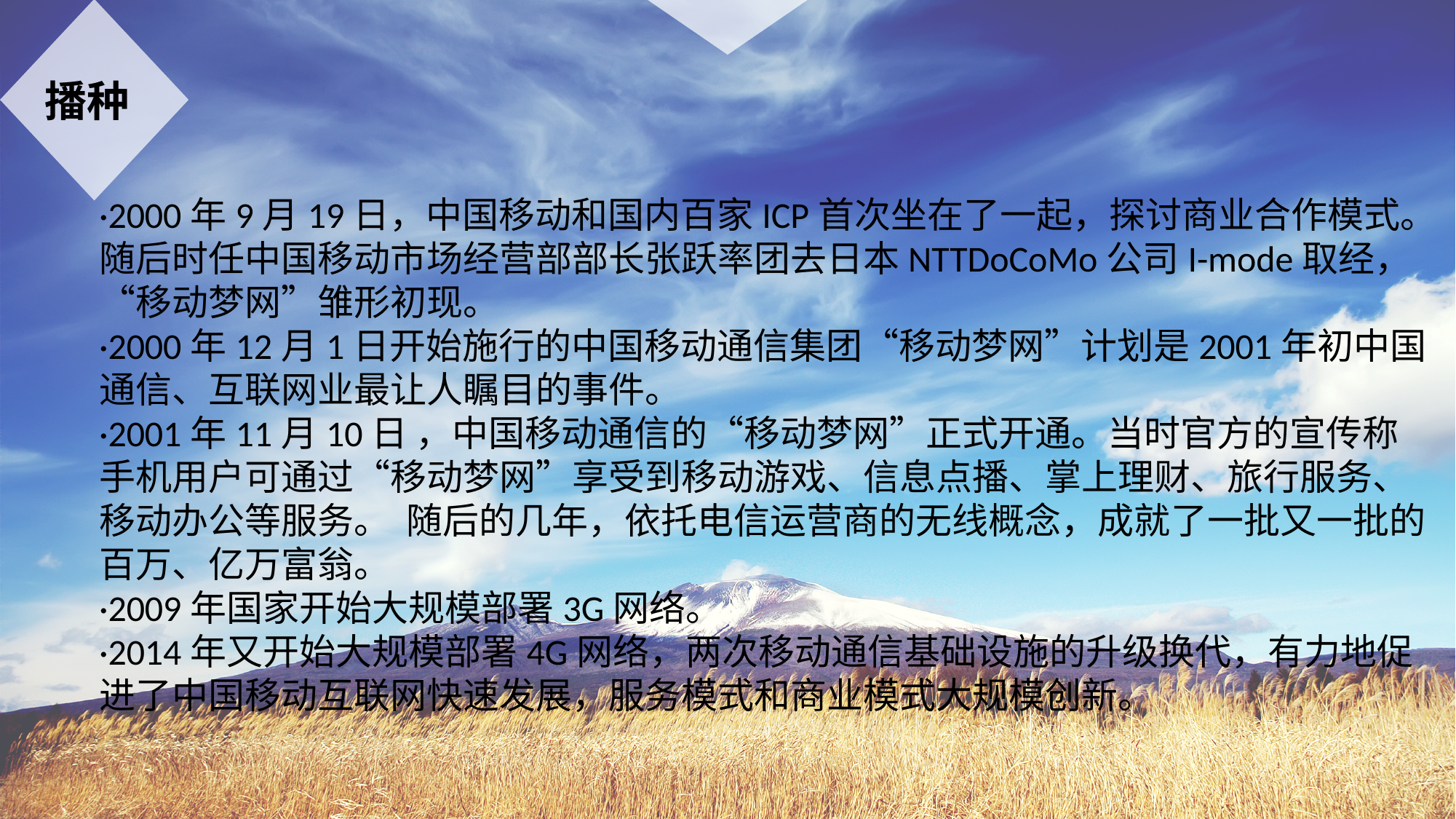

播种
·2000年9月19日，中国移动和国内百家ICP首次坐在了一起，探讨商业合作模式。随后时任中国移动市场经营部部长张跃率团去日本NTTDoCoMo公司I-mode取经，“移动梦网”雏形初现。
·2000年12月1日开始施行的中国移动通信集团“移动梦网”计划是2001年初中国通信、互联网业最让人瞩目的事件。
·2001年11月10日 ，中国移动通信的“移动梦网”正式开通。当时官方的宣传称手机用户可通过“移动梦网”享受到移动游戏、信息点播、掌上理财、旅行服务、移动办公等服务。  随后的几年，依托电信运营商的无线概念，成就了一批又一批的百万、亿万富翁。
·2009年国家开始大规模部署3G网络。
·2014年又开始大规模部署4G网络，两次移动通信基础设施的升级换代，有力地促进了中国移动互联网快速发展，服务模式和商业模式大规模创新。